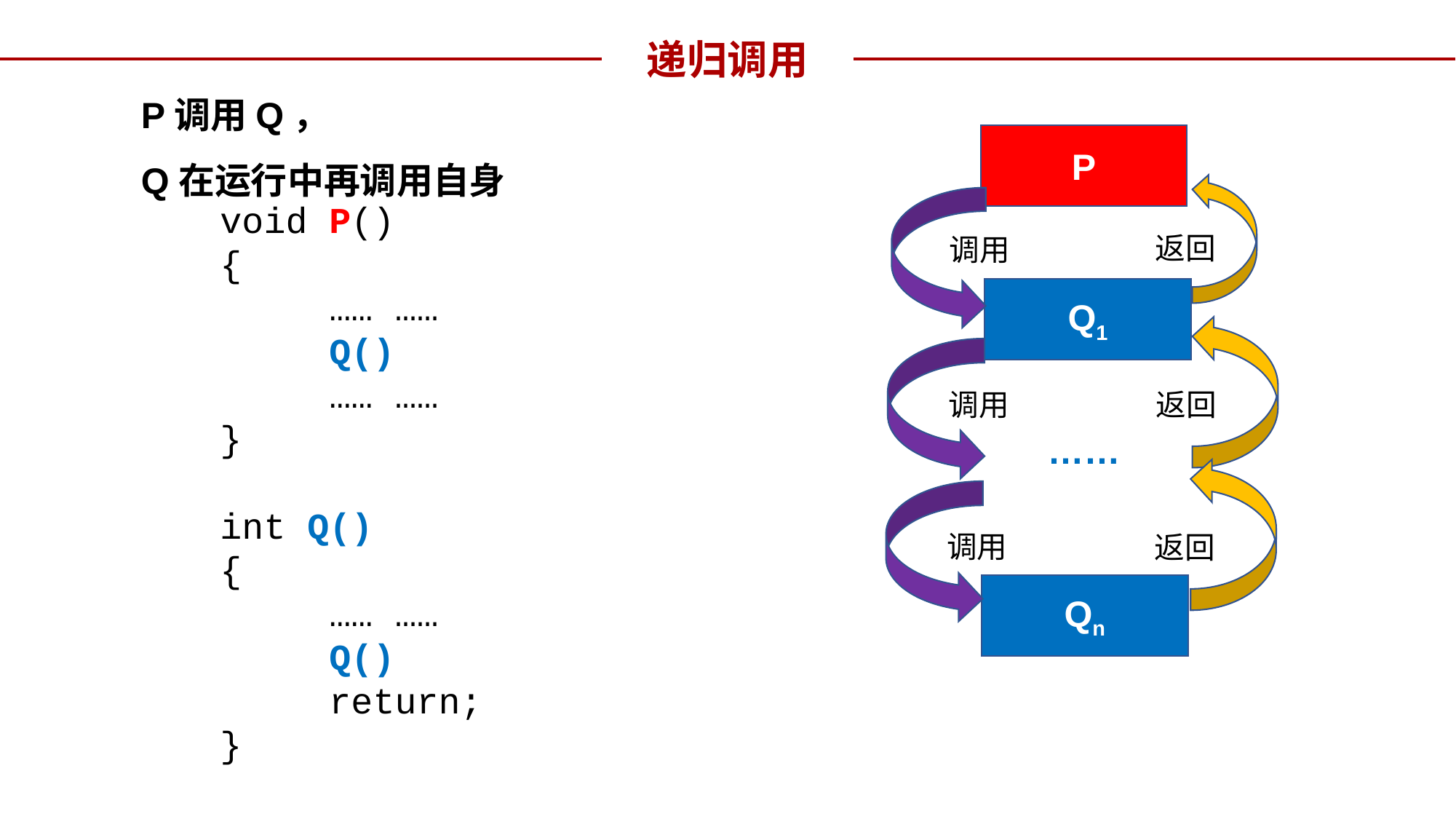

递归调用
P调用Q，
Q在运行中再调用自身
P

void P()
{
	…… ……
	Q()
	…… ……
}

int Q()
{
	…… ……
	Q()
	return;
}
返回
调用
Q1

调用
返回
……

调用
返回
Qn